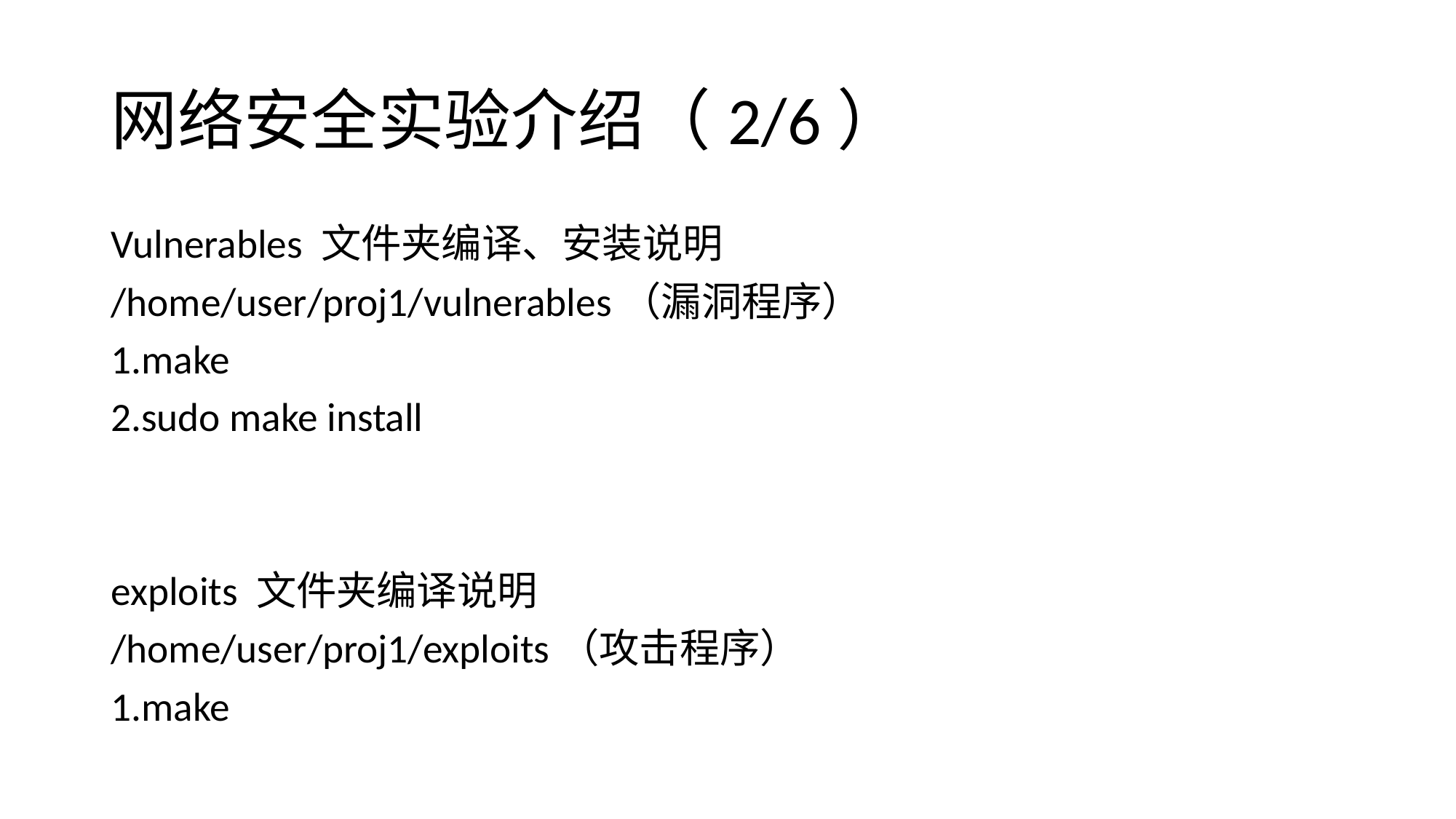

# 网络安全实验介绍（2/6）
Vulnerables 文件夹编译、安装说明
/home/user/proj1/vulnerables（漏洞程序）
1.make
2.sudo make install

exploits 文件夹编译说明
/home/user/proj1/exploits（攻击程序）
1.make